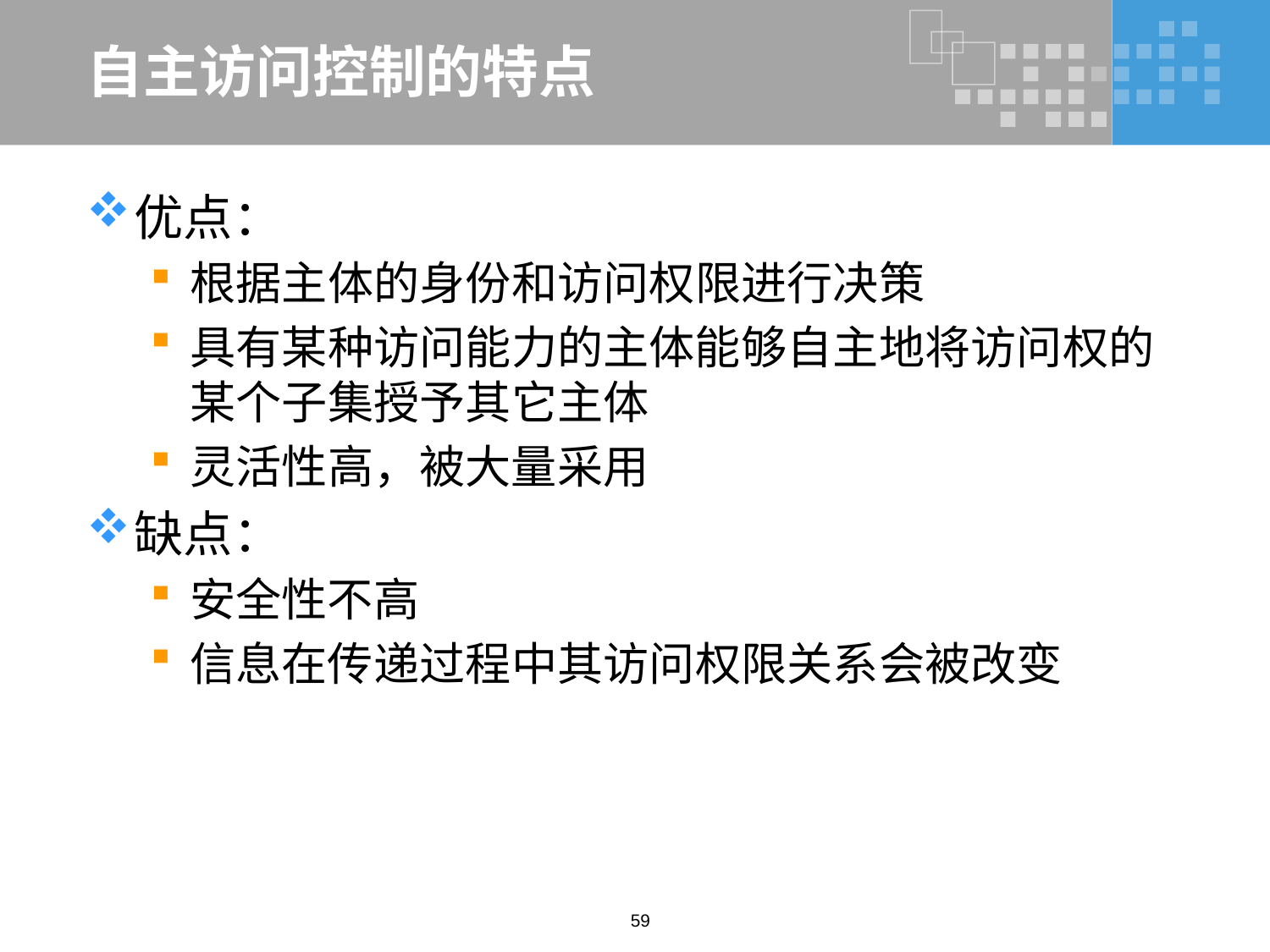

# 自主访问控制的特点
优点：
根据主体的身份和访问权限进行决策
具有某种访问能力的主体能够自主地将访问权的某个子集授予其它主体
灵活性高，被大量采用
缺点：
安全性不高
信息在传递过程中其访问权限关系会被改变

59